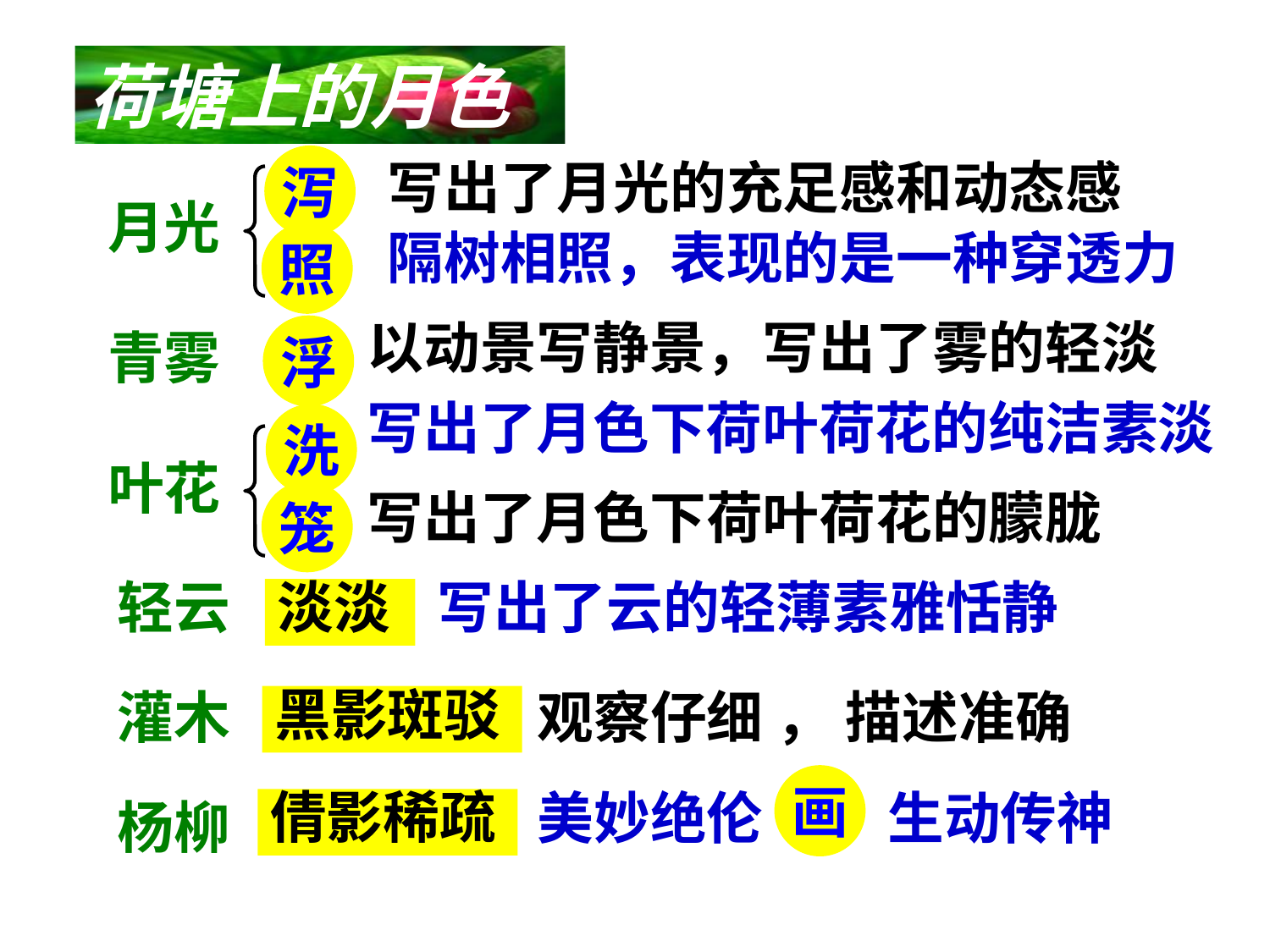

荷塘上的月色
泻
写出了月光的充足感和动态感

月光
隔树相照，表现的是一种穿透力
照
以动景写静景，写出了雾的轻淡
青雾
浮
写出了月色下荷叶荷花的纯洁素淡
洗

叶花
写出了月色下荷叶荷花的朦胧
笼

轻云
写出了云的轻薄素雅恬静
淡淡
观察仔细 ， 描述准确
灌木
黑影斑驳
画
美妙绝伦
生动传神
杨柳
倩影稀疏